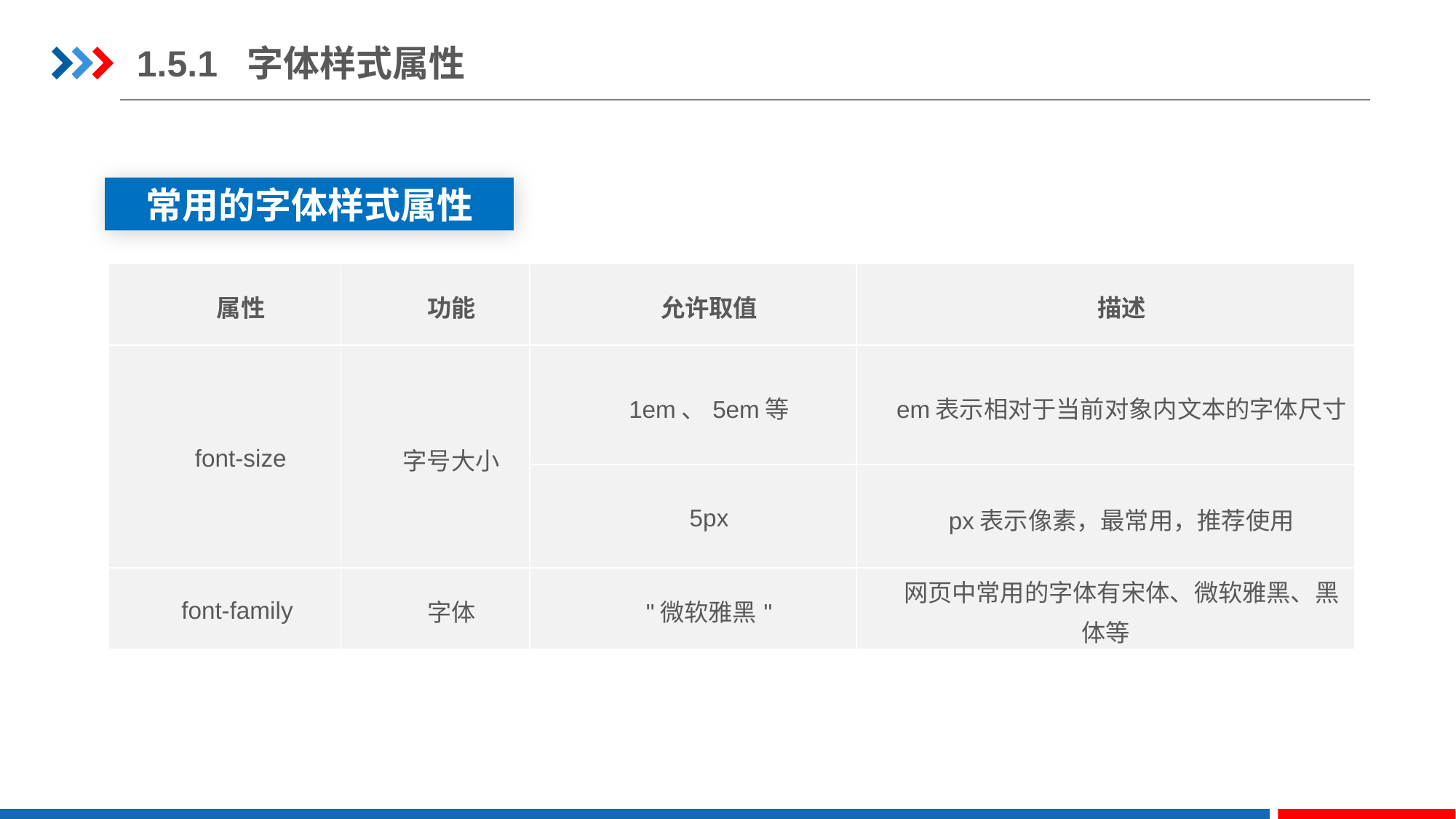

1.5.1  字体样式属性
常用的字体样式属性
| 属性 | 功能 | 允许取值 | 描述 |
| --- | --- | --- | --- |
| font-size | 字号大小 | 1em、5em等 | em表示相对于当前对象内文本的字体尺寸 |
|  |  | 5px | px表示像素，最常用，推荐使用 |
| font-family | 字体 | "微软雅黑" | 网页中常用的字体有宋体、微软雅黑、黑体等 |